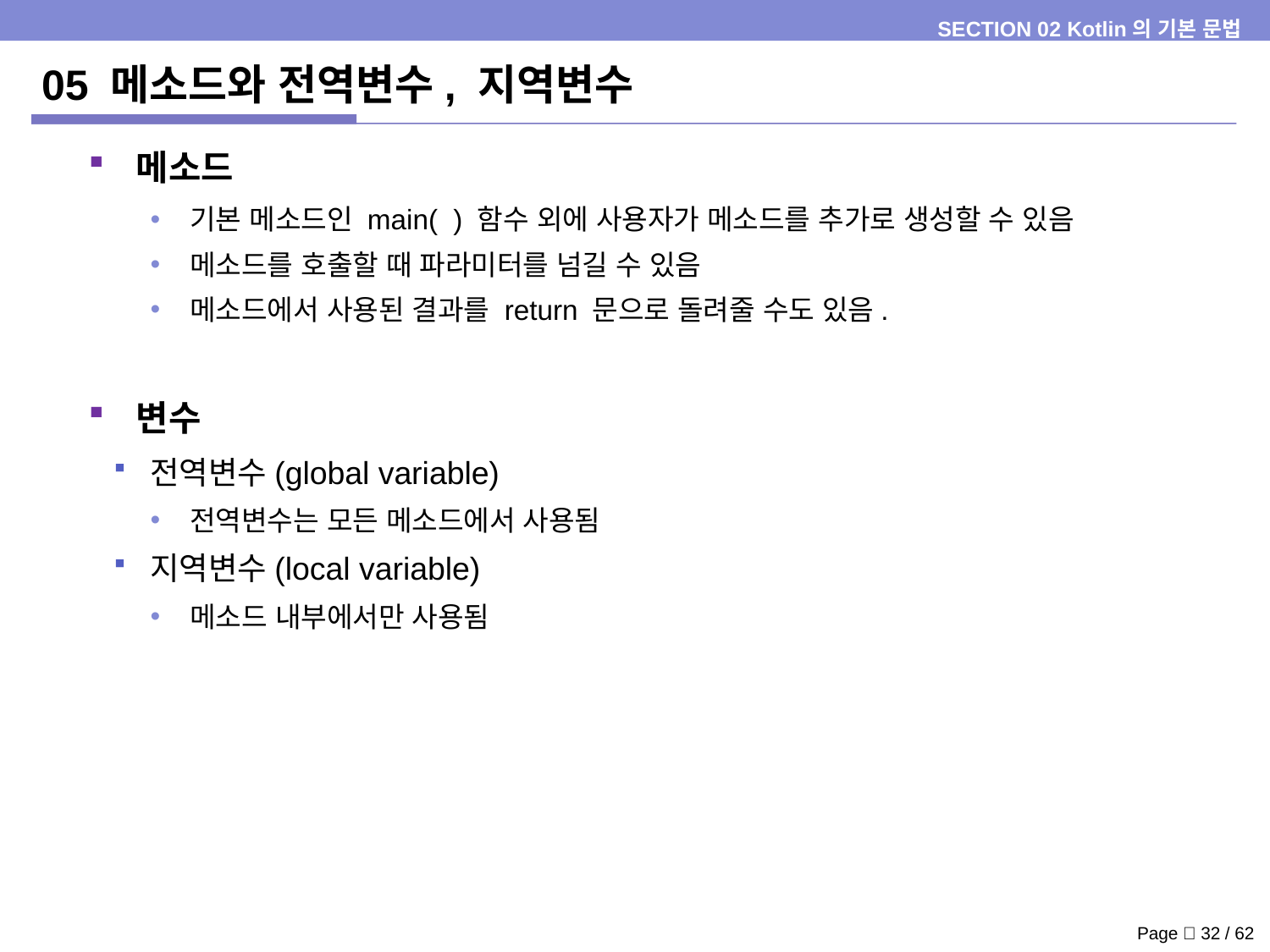

SECTION 02 Kotlin의 기본 문법
# 05 메소드와 전역변수, 지역변수
메소드
기본 메소드인 main(  ) 함수 외에 사용자가 메소드를 추가로 생성할 수 있음
메소드를 호출할 때 파라미터를 넘길 수 있음
메소드에서 사용된 결과를 return 문으로 돌려줄 수도 있음.

변수
전역변수(global variable)
전역변수는 모든 메소드에서 사용됨
지역변수(local variable)
메소드 내부에서만 사용됨